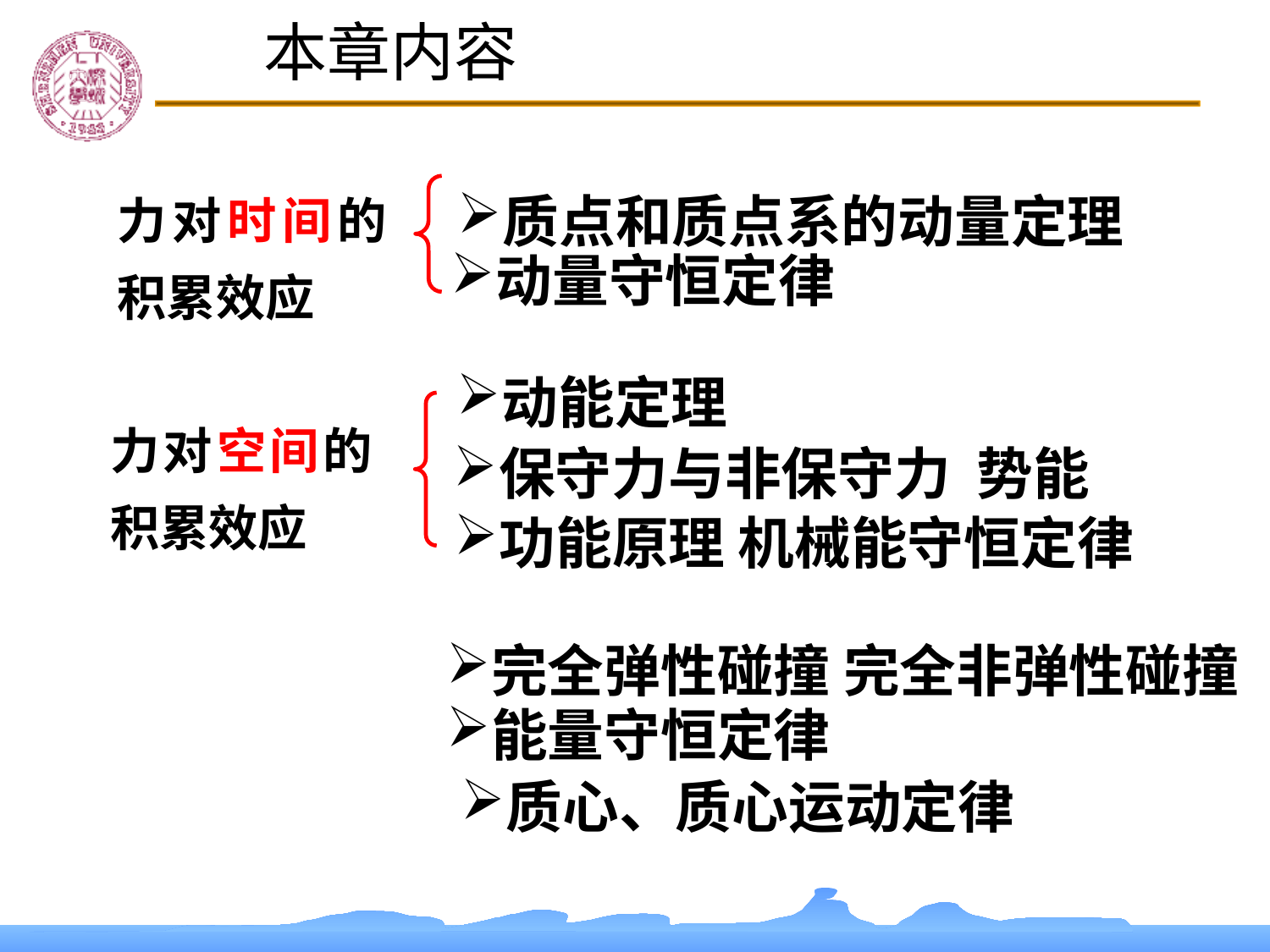

本章内容
质点和质点系的动量定理
力对时间的积累效应

动量守恒定律
动能定理

力对空间的积累效应
保守力与非保守力  势能
功能原理 机械能守恒定律
完全弹性碰撞 完全非弹性碰撞
能量守恒定律
质心、质心运动定律